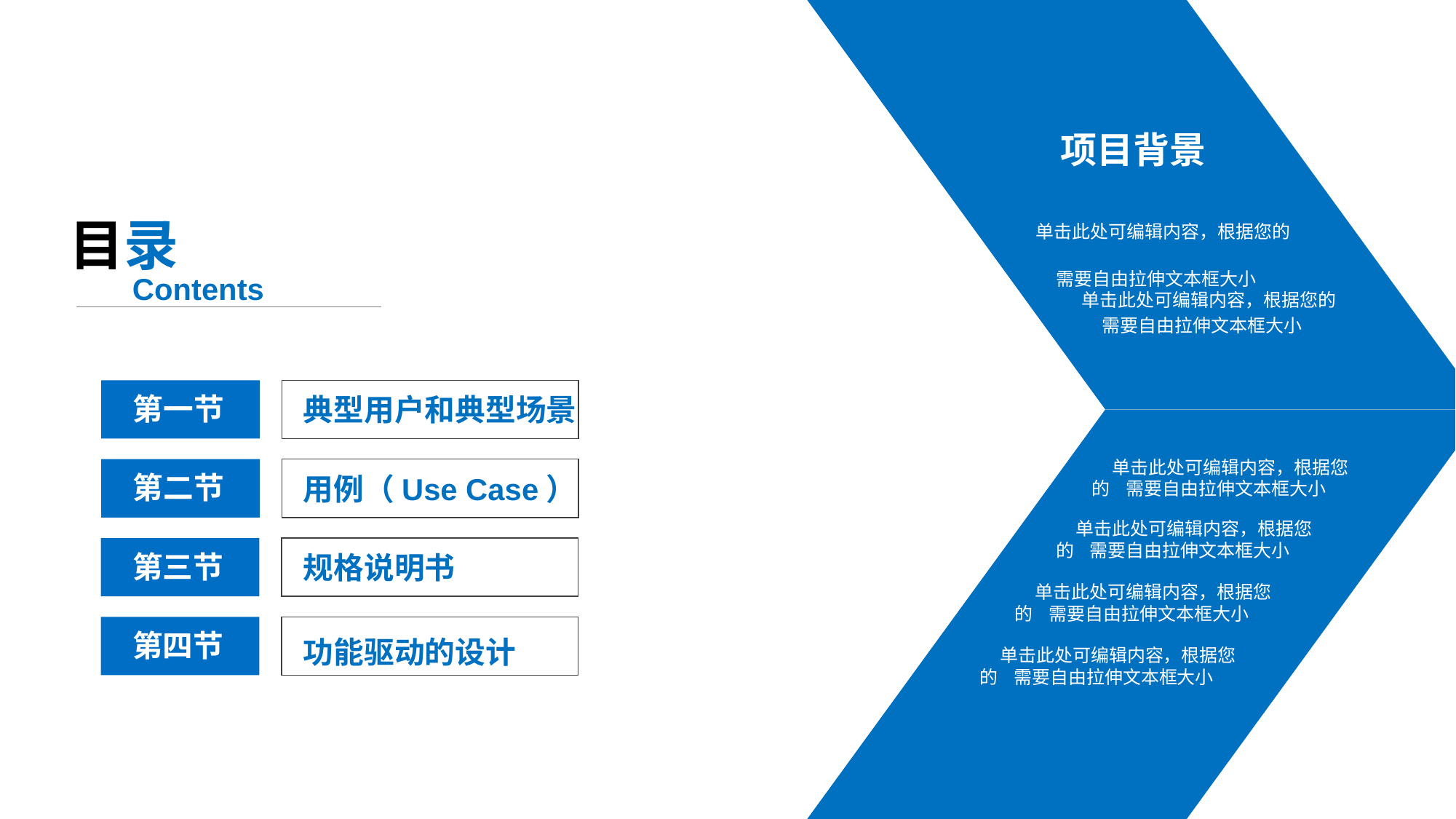

项目背景
目录
Contents
单击此处可编辑内容，根据您的
    需要自由拉伸文本框大小
单击此处可编辑内容，根据您的
    需要自由拉伸文本框大小

第一节

典型用户和典型场景

    单击此处可编辑内容，根据您的    需要自由拉伸文本框大小

第二节

用例（Use Case）
    单击此处可编辑内容，根据您的    需要自由拉伸文本框大小

第三节

规格说明书
    单击此处可编辑内容，根据您的    需要自由拉伸文本框大小

第四节

功能驱动的设计
    单击此处可编辑内容，根据您的    需要自由拉伸文本框大小